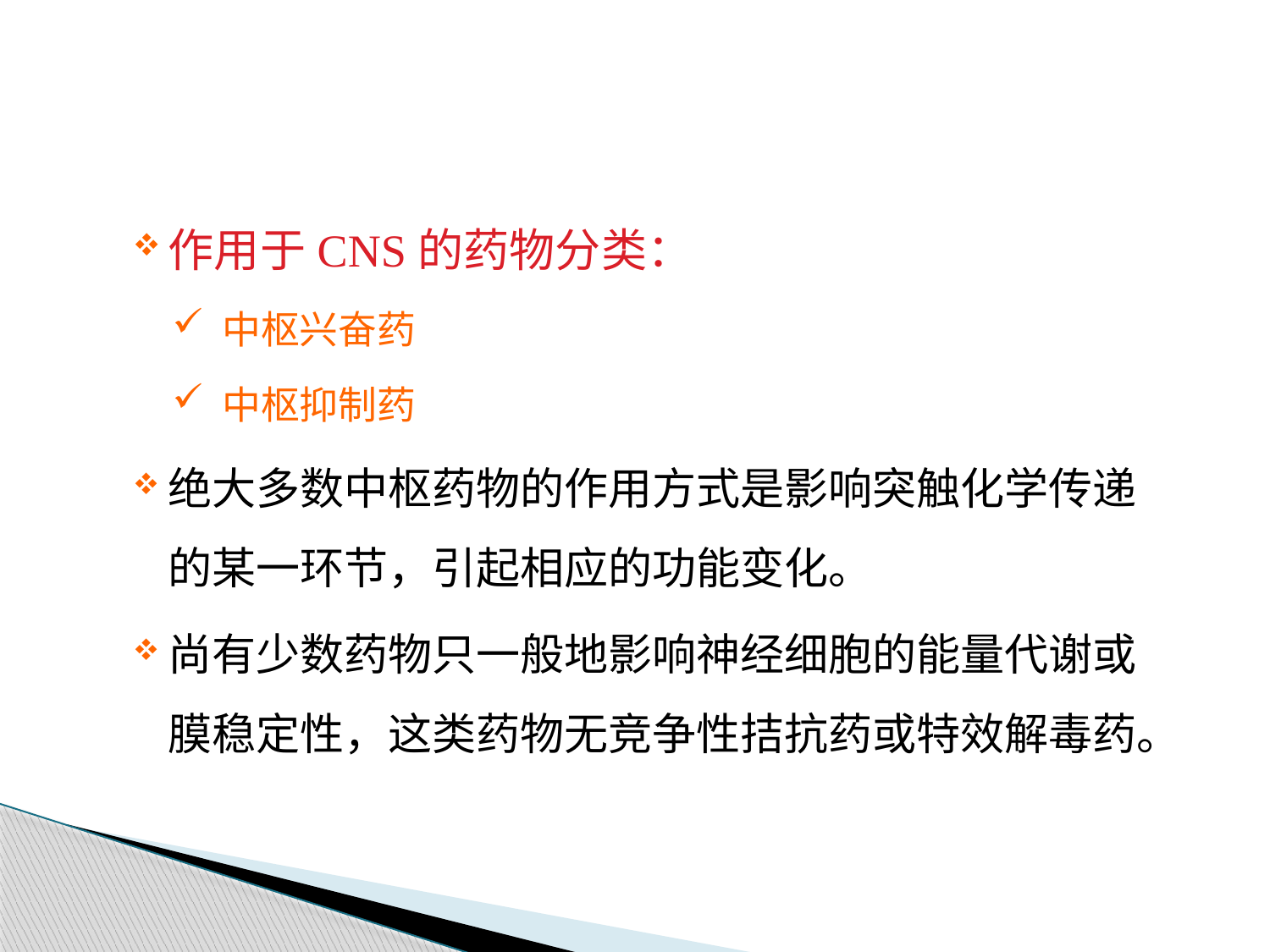

作用于CNS的药物分类：
 中枢兴奋药
 中枢抑制药
绝大多数中枢药物的作用方式是影响突触化学传递的某一环节，引起相应的功能变化。
尚有少数药物只一般地影响神经细胞的能量代谢或膜稳定性，这类药物无竞争性拮抗药或特效解毒药。